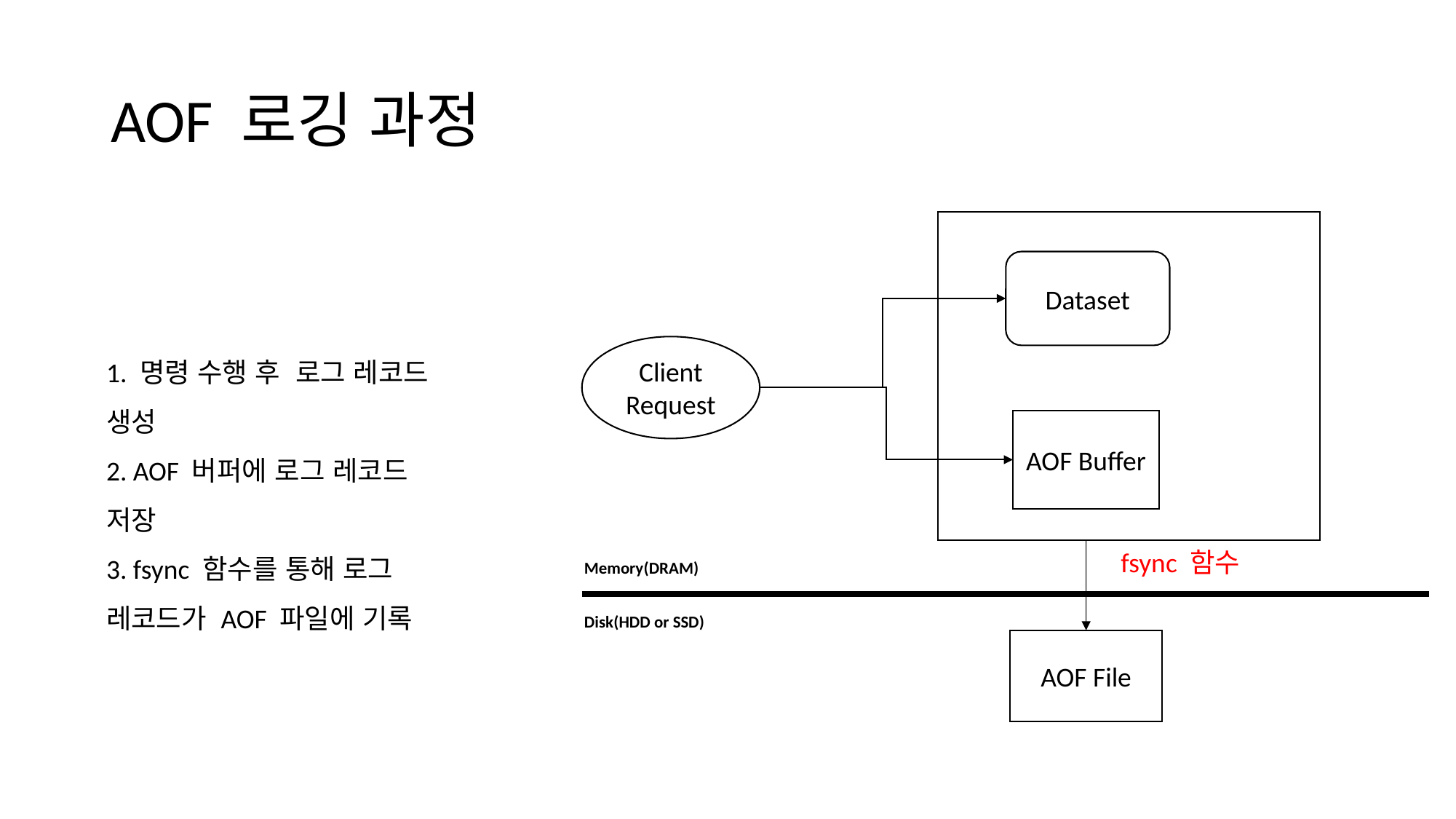

# AOF 로깅 과정

Dataset
Client Request
AOF Buffer
fsync 함수
Memory(DRAM)
Disk(HDD or SSD)
AOF File
1. 명령 수행 후  로그 레코드 생성
2. AOF 버퍼에 로그 레코드 저장
3. fsync 함수를 통해 로그 레코드가 AOF 파일에 기록